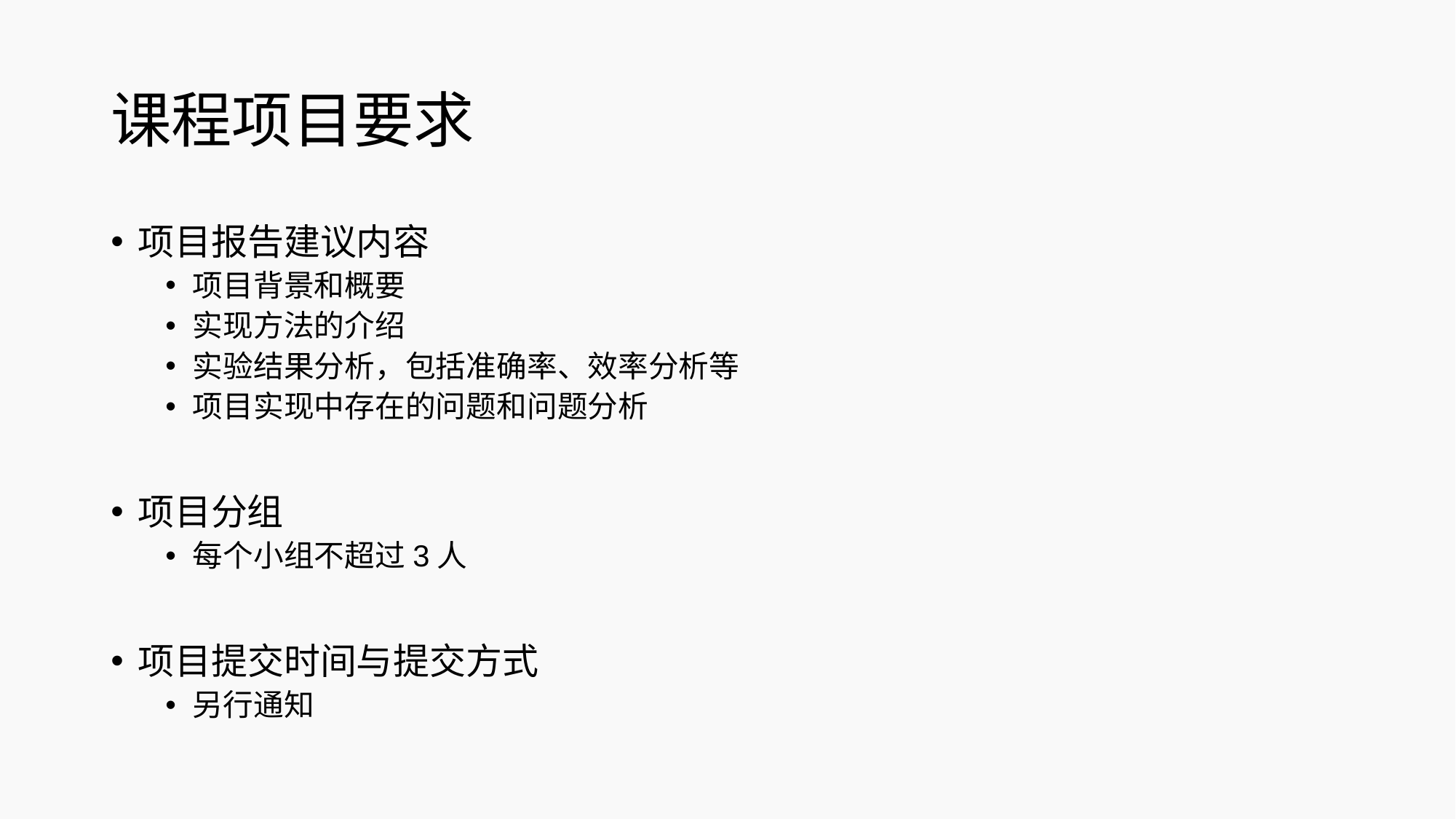

# 课程项目要求
项目报告建议内容
项目背景和概要
实现方法的介绍
实验结果分析，包括准确率、效率分析等
项目实现中存在的问题和问题分析

项目分组
每个小组不超过3人

项目提交时间与提交方式
另行通知